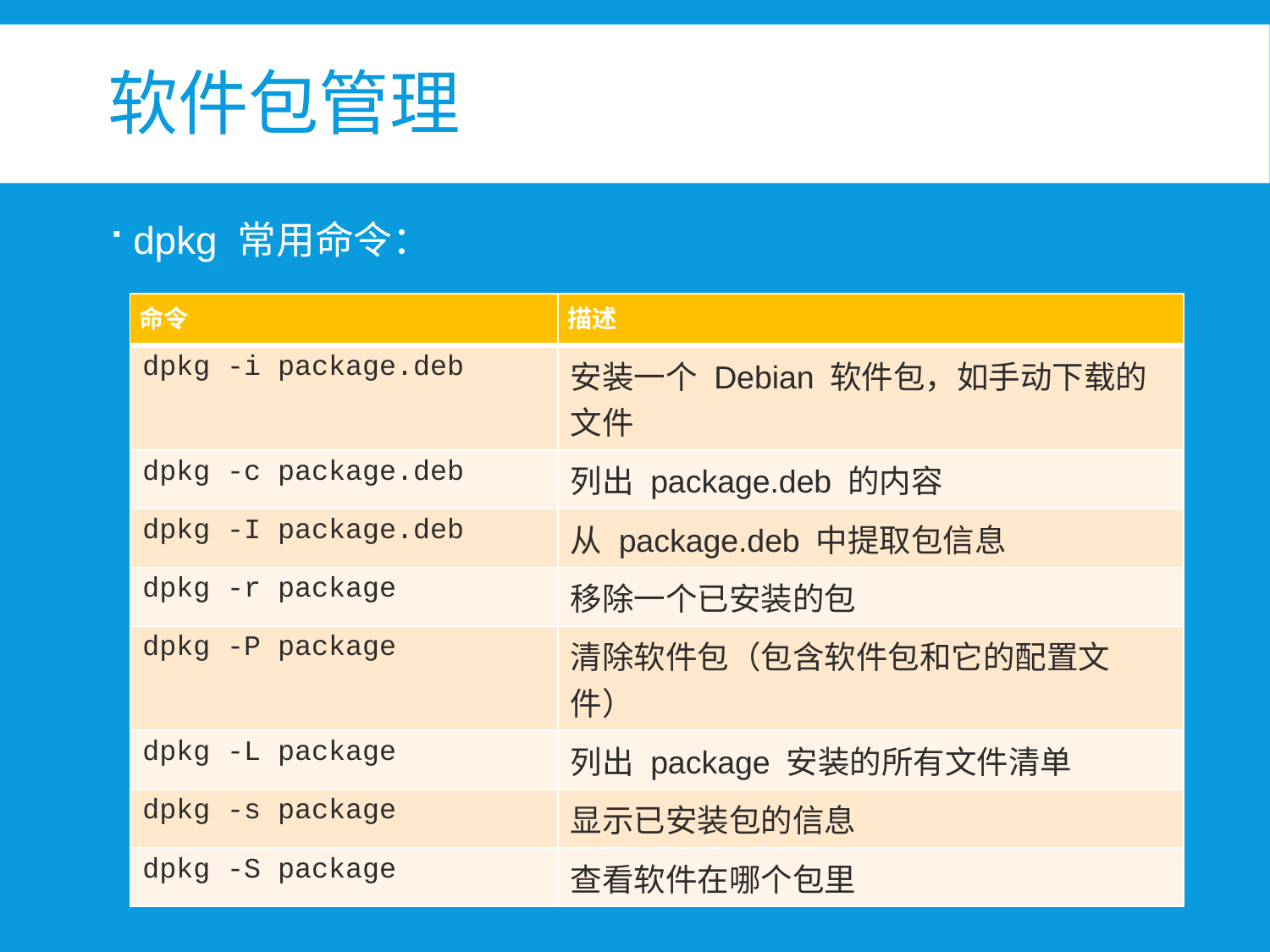

# 软件包管理
dpkg 常用命令：

| 命令 | 描述 |
| --- | --- |
| dpkg -i package.deb | 安装一个 Debian 软件包，如手动下载的文件 |
| dpkg -c package.deb | 列出 package.deb 的内容 |
| dpkg -I package.deb | 从 package.deb 中提取包信息 |
| dpkg -r package | 移除一个已安装的包 |
| dpkg -P package | 清除软件包（包含软件包和它的配置文件） |
| dpkg -L package | 列出 package 安装的所有文件清单 |
| dpkg -s package | 显示已安装包的信息 |
| dpkg -S package | 查看软件在哪个包里 |